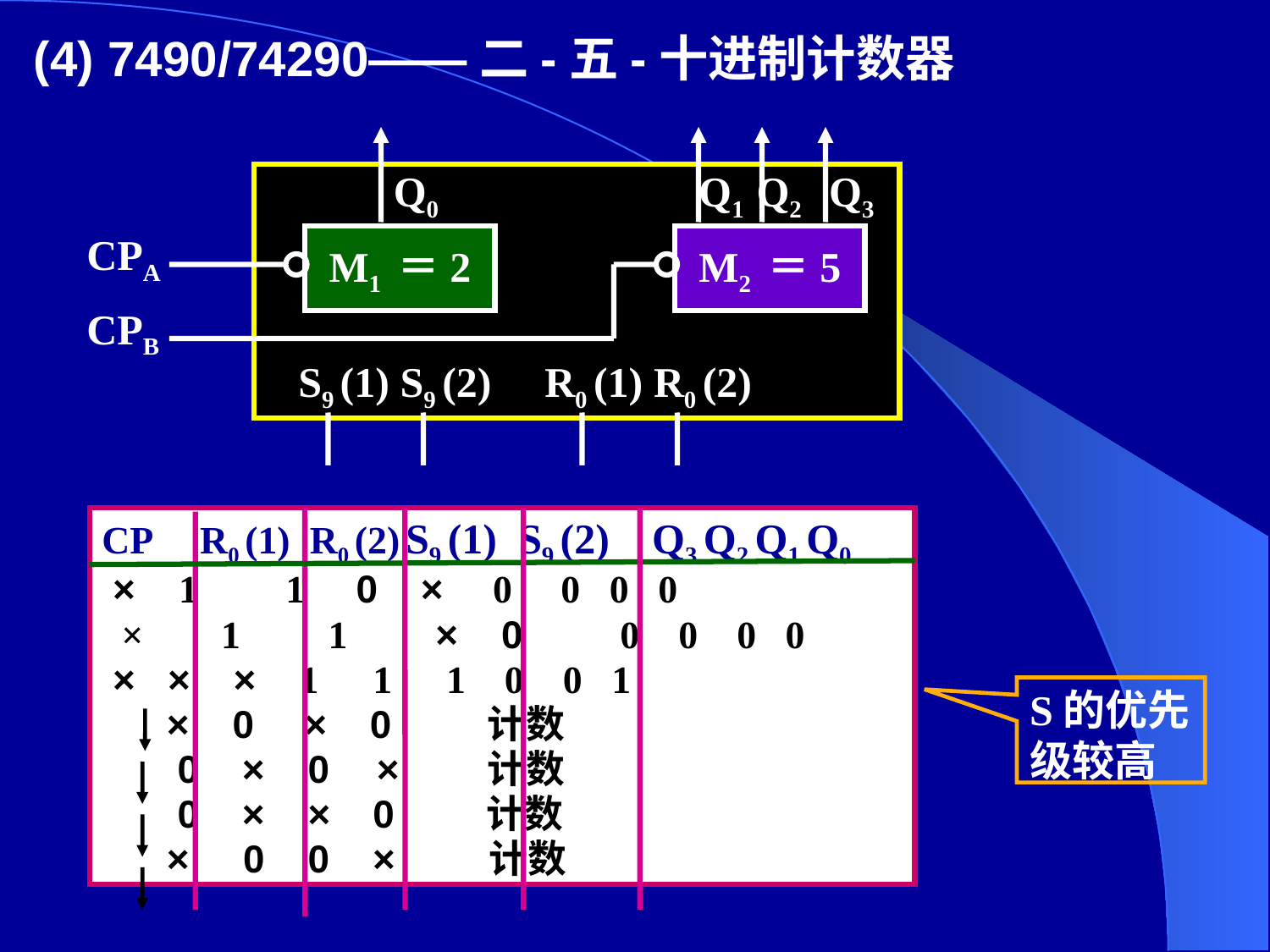

(4) 7490/74290——二-五-十进制计数器

Q0                         Q1  Q2   Q3

CPA
M1 ＝2
M2 ＝5

CPB

S9 (1) S9 (2)     R0 (1) R0 (2)

CP     R0 (1)  R0 (2) S9 (1)  S9 (2)    Q3 Q2 Q1 Q0
 ×    1         1     0    ×     0     0   0   0
  ×        1         1         ×    0          0    0    0   0
 ×   ×    ×    1     1     1    0    0   1
      ×    0     ×    0        计数
       0    ×    0     ×        计数
       0    ×    ×     0        计数
      ×     0    0    ×        计数

S的优先
级较高